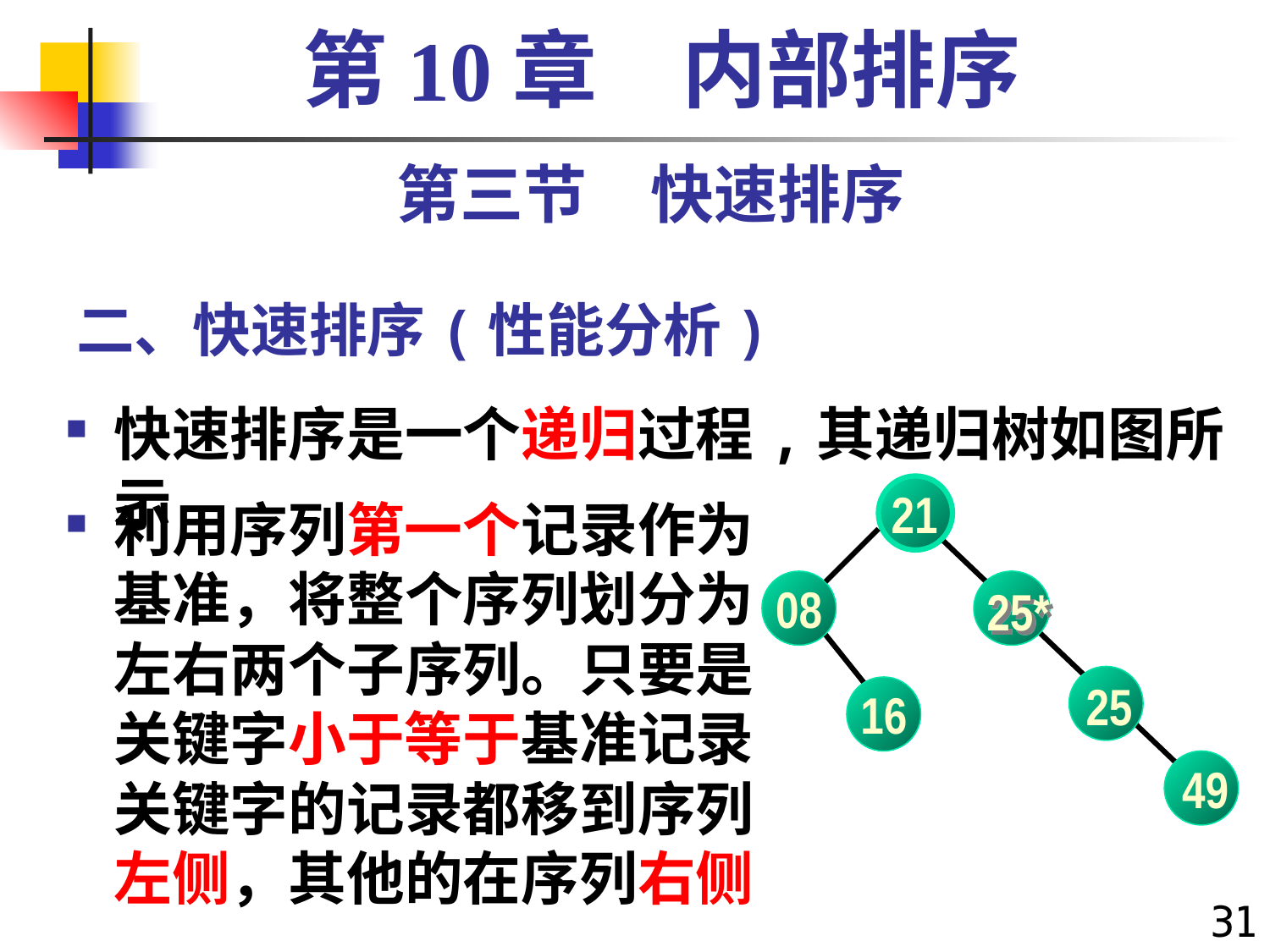

第10章　内部排序
第三节　快速排序
# 二、快速排序(性能分析)
快速排序是一个递归过程,其递归树如图所示

21

08

25*

25
16

49
利用序列第一个记录作为基准，将整个序列划分为左右两个子序列。只要是关键字小于等于基准记录关键字的记录都移到序列左侧，其他的在序列右侧
31